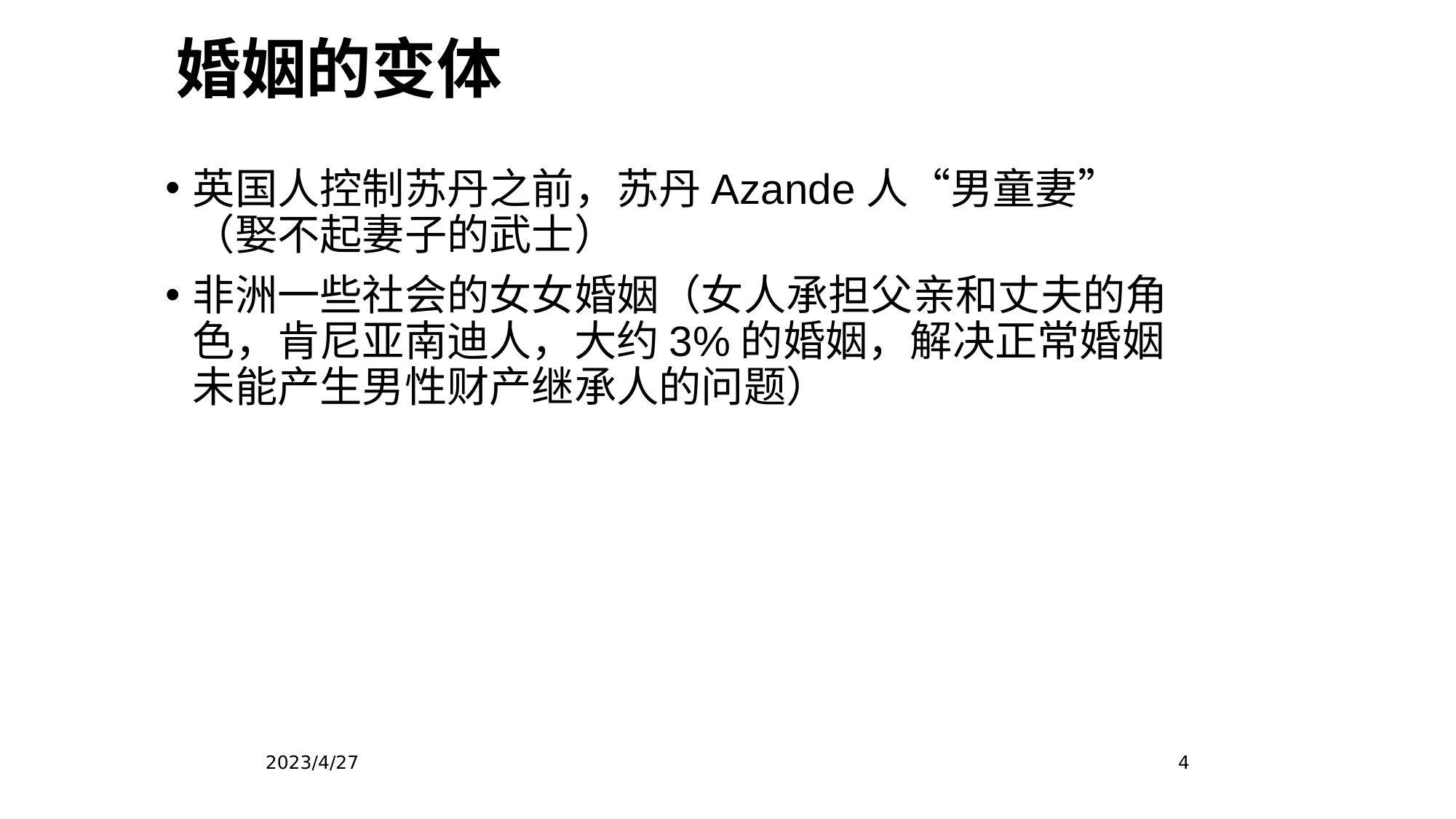

婚姻的变体
英国人控制苏丹之前，苏丹Azande人“男童妻”（娶不起妻子的武士）
非洲一些社会的女女婚姻（女人承担父亲和丈夫的角色，肯尼亚南迪人，大约3%的婚姻，解决正常婚姻未能产生男性财产继承人的问题）
2023/4/27
4